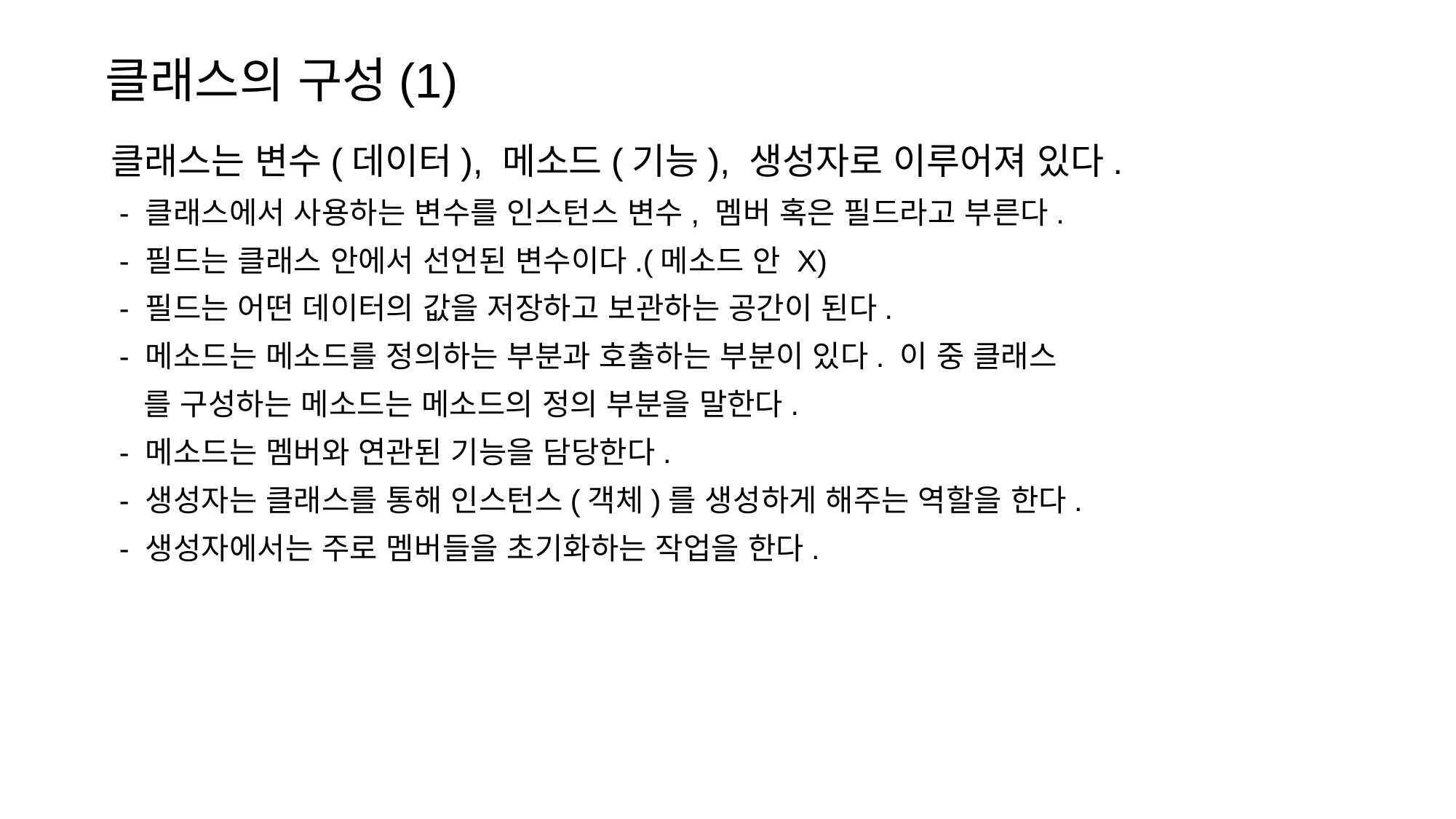

# 클래스의 구성(1)
클래스는 변수(데이터), 메소드(기능), 생성자로 이루어져 있다.
 - 클래스에서 사용하는 변수를 인스턴스 변수, 멤버 혹은 필드라고 부른다.
 - 필드는 클래스 안에서 선언된 변수이다.(메소드 안 X)
 - 필드는 어떤 데이터의 값을 저장하고 보관하는 공간이 된다.
 - 메소드는 메소드를 정의하는 부분과 호출하는 부분이 있다. 이 중 클래스
   를 구성하는 메소드는 메소드의 정의 부분을 말한다.
 - 메소드는 멤버와 연관된 기능을 담당한다.
 - 생성자는 클래스를 통해 인스턴스(객체)를 생성하게 해주는 역할을 한다.
 - 생성자에서는 주로 멤버들을 초기화하는 작업을 한다.